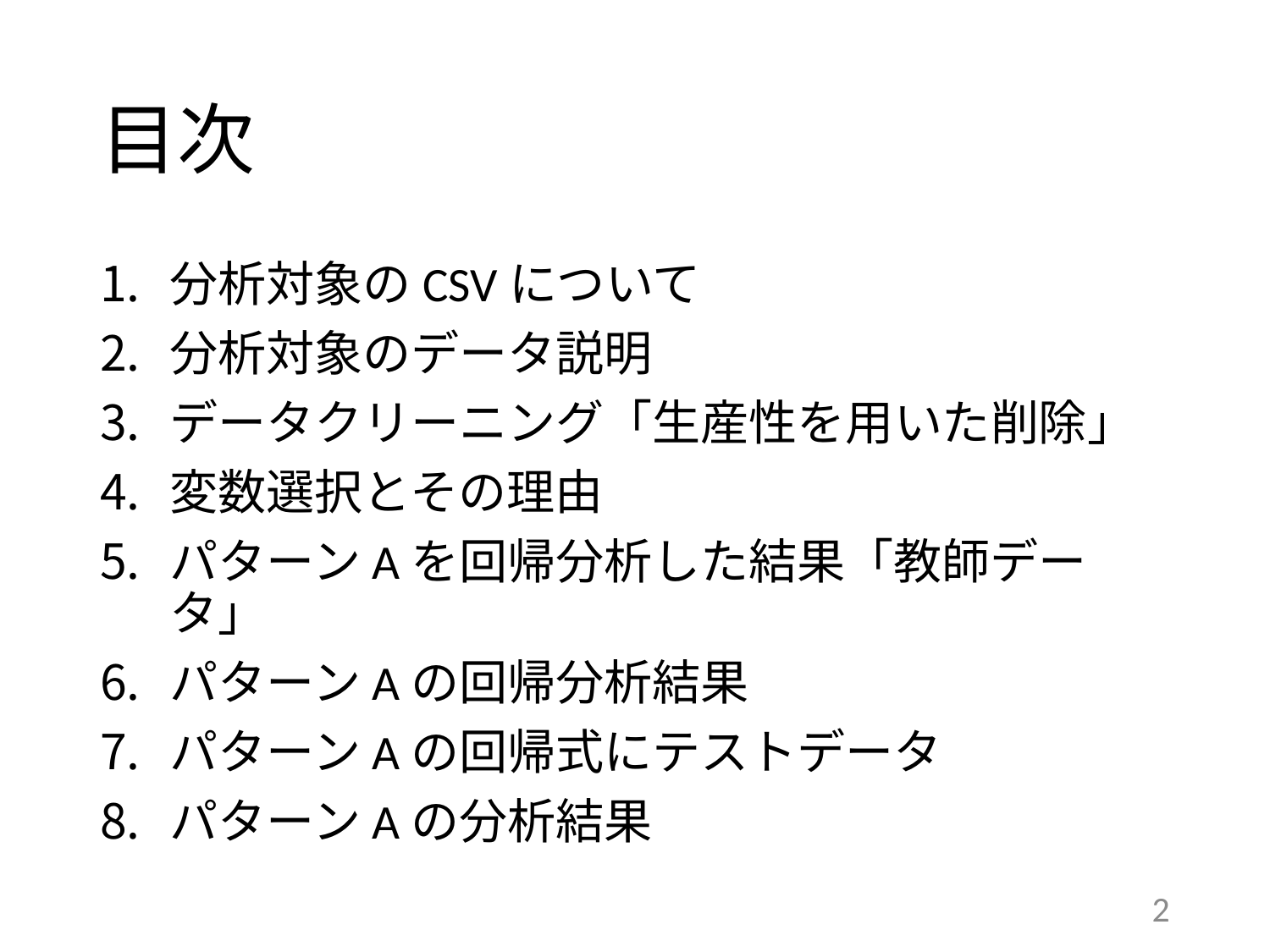

# 目次
分析対象のCSVについて
分析対象のデータ説明
データクリーニング「生産性を用いた削除」
変数選択とその理由
パターンAを回帰分析した結果「教師データ」
パターンAの回帰分析結果
パターンAの回帰式にテストデータ
パターンAの分析結果

2